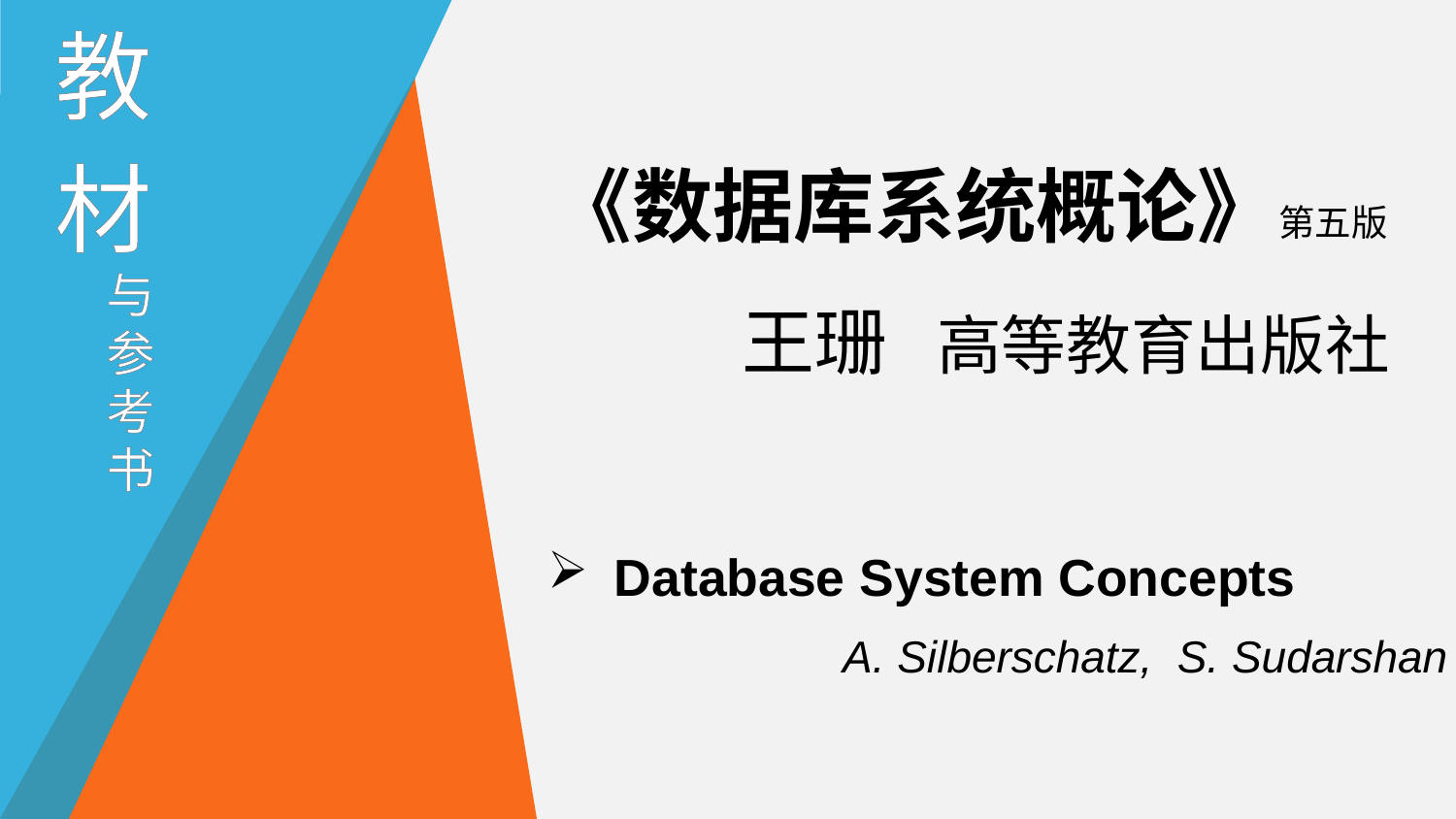

教
材与参考书
《数据库系统概论》第五版
      王珊   高等教育出版社
  Database System Concepts
                     A. Silberschatz,  S. Sudarshan